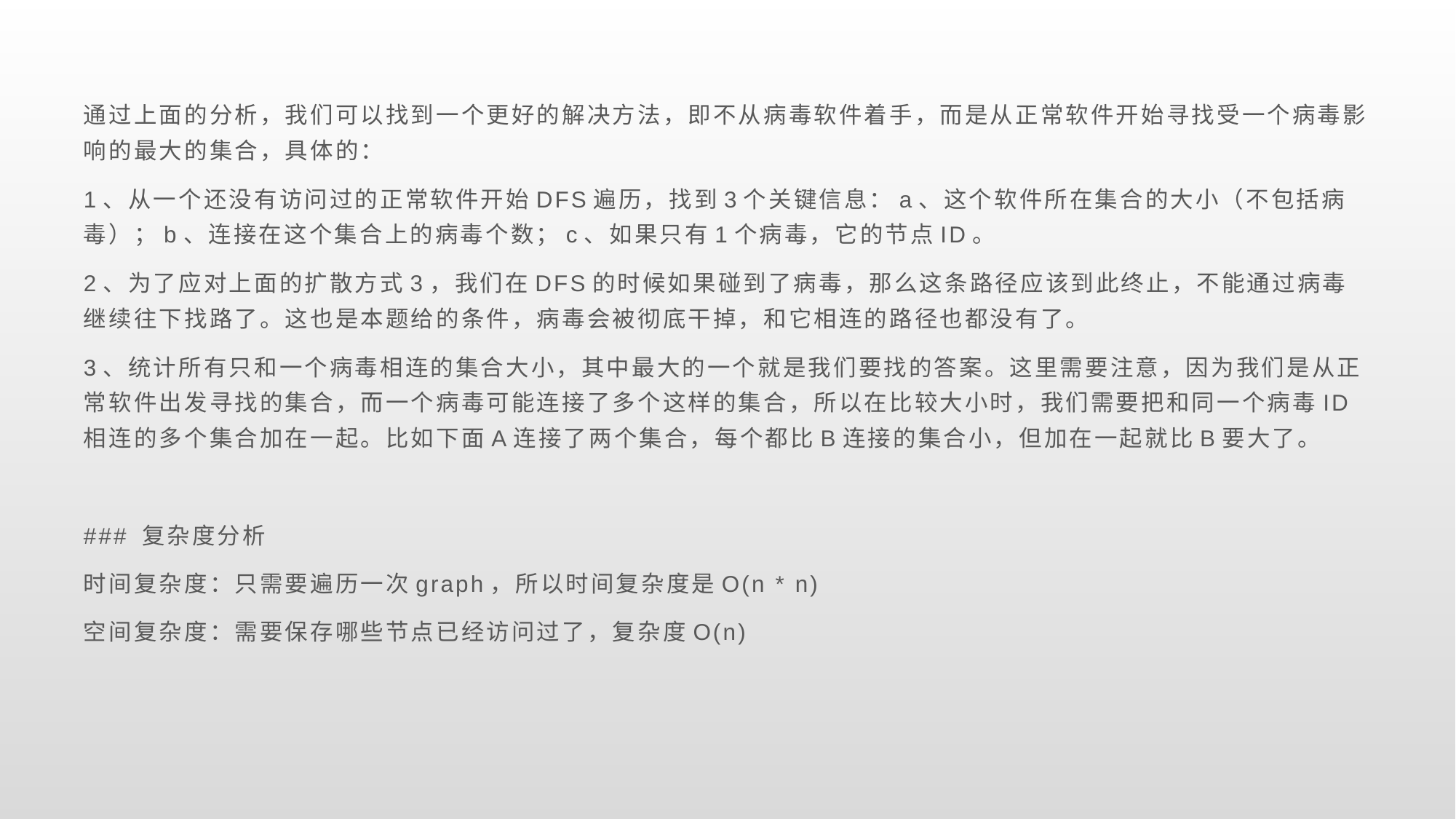

通过上面的分析，我们可以找到一个更好的解决方法，即不从病毒软件着手，而是从正常软件开始寻找受一个病毒影响的最大的集合，具体的：
1、从一个还没有访问过的正常软件开始DFS遍历，找到3个关键信息：a、这个软件所在集合的大小（不包括病毒）；b、连接在这个集合上的病毒个数；c、如果只有1个病毒，它的节点ID。
2、为了应对上面的扩散方式3，我们在DFS的时候如果碰到了病毒，那么这条路径应该到此终止，不能通过病毒继续往下找路了。这也是本题给的条件，病毒会被彻底干掉，和它相连的路径也都没有了。
3、统计所有只和一个病毒相连的集合大小，其中最大的一个就是我们要找的答案。这里需要注意，因为我们是从正常软件出发寻找的集合，而一个病毒可能连接了多个这样的集合，所以在比较大小时，我们需要把和同一个病毒ID相连的多个集合加在一起。比如下面A连接了两个集合，每个都比B连接的集合小，但加在一起就比B要大了。

### 复杂度分析
时间复杂度：只需要遍历一次graph，所以时间复杂度是O(n * n)
空间复杂度：需要保存哪些节点已经访问过了，复杂度O(n)